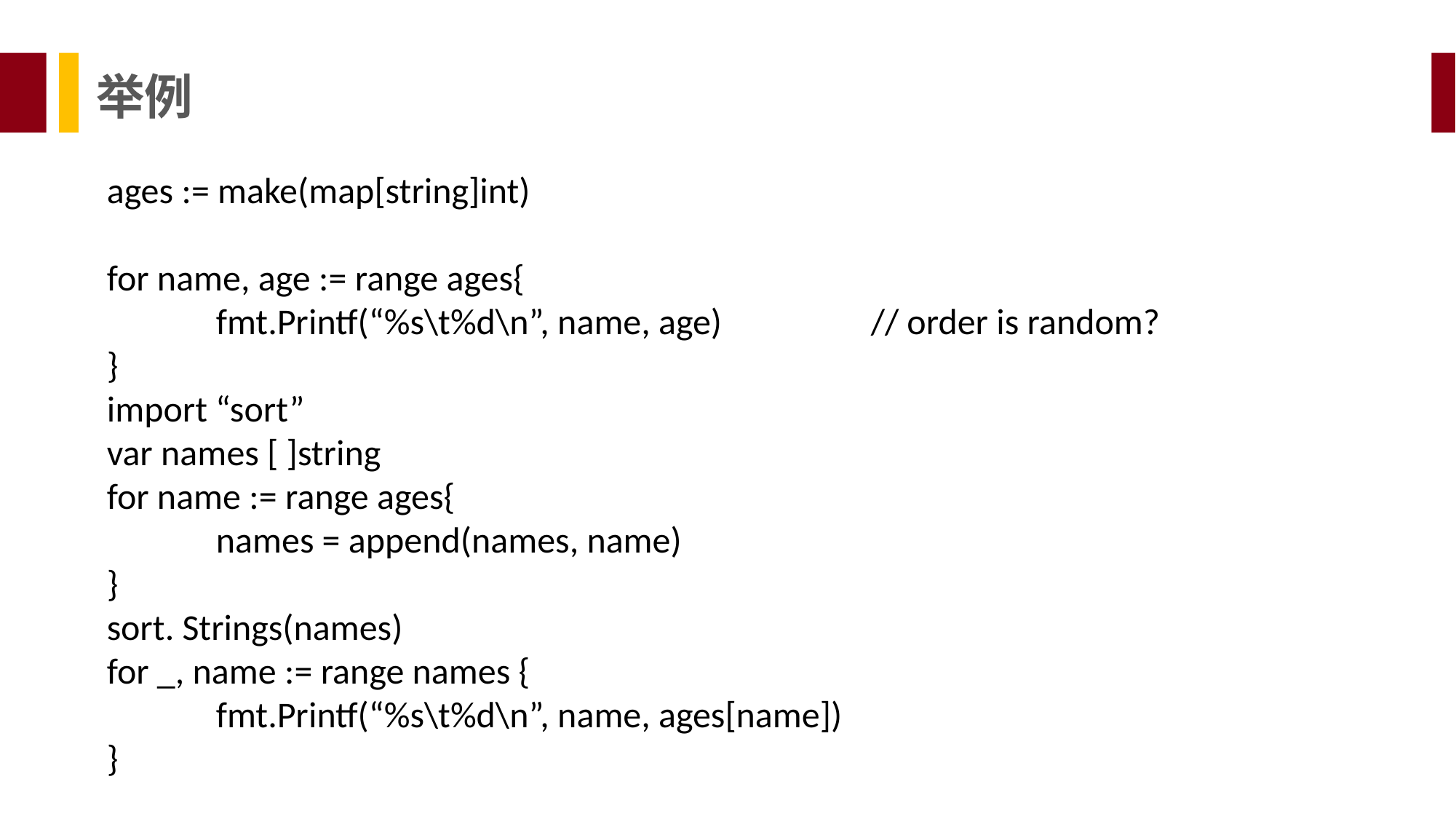

举例
ages := make(map[string]int)

for name, age := range ages{
	fmt.Printf(“%s\t%d\n”, name, age)		// order is random?
}
import “sort”
var names [ ]string
for name := range ages{
	names = append(names, name)
}
sort. Strings(names)
for _, name := range names {
	fmt.Printf(“%s\t%d\n”, name, ages[name])
}